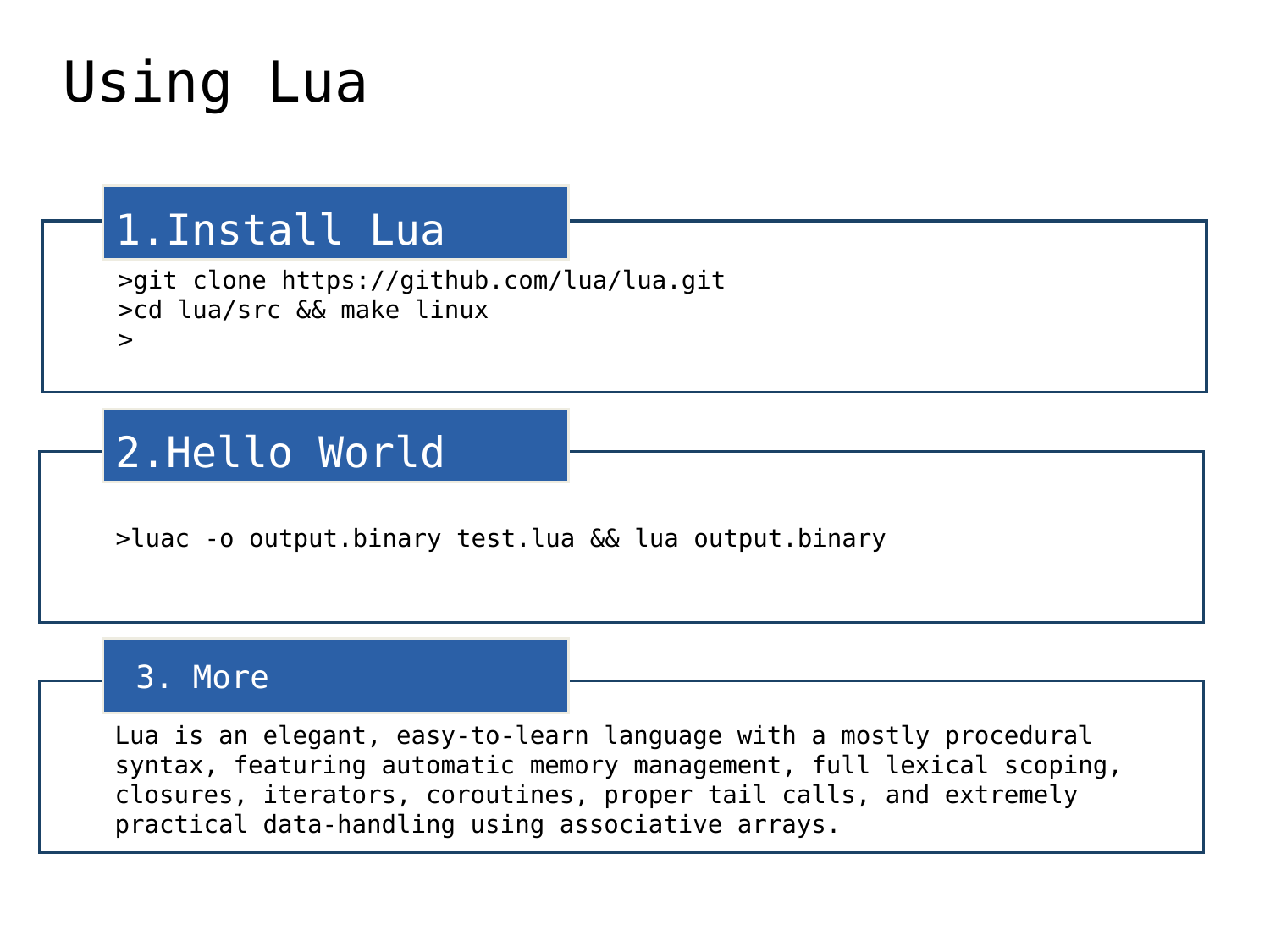

Using Lua
1.Install Lua

>git clone https://github.com/lua/lua.git
>cd lua/src && make linux
>
点击添加文本
2.Hello World
点击添加文本

>luac -o output.binary test.lua && lua output.binary
点击添加文本

3. More

Lua is an elegant, easy-to-learn language with a mostly procedural syntax, featuring automatic memory management, full lexical scoping, closures, iterators, coroutines, proper tail calls, and extremely practical data-handling using associative arrays.
点击添加文本